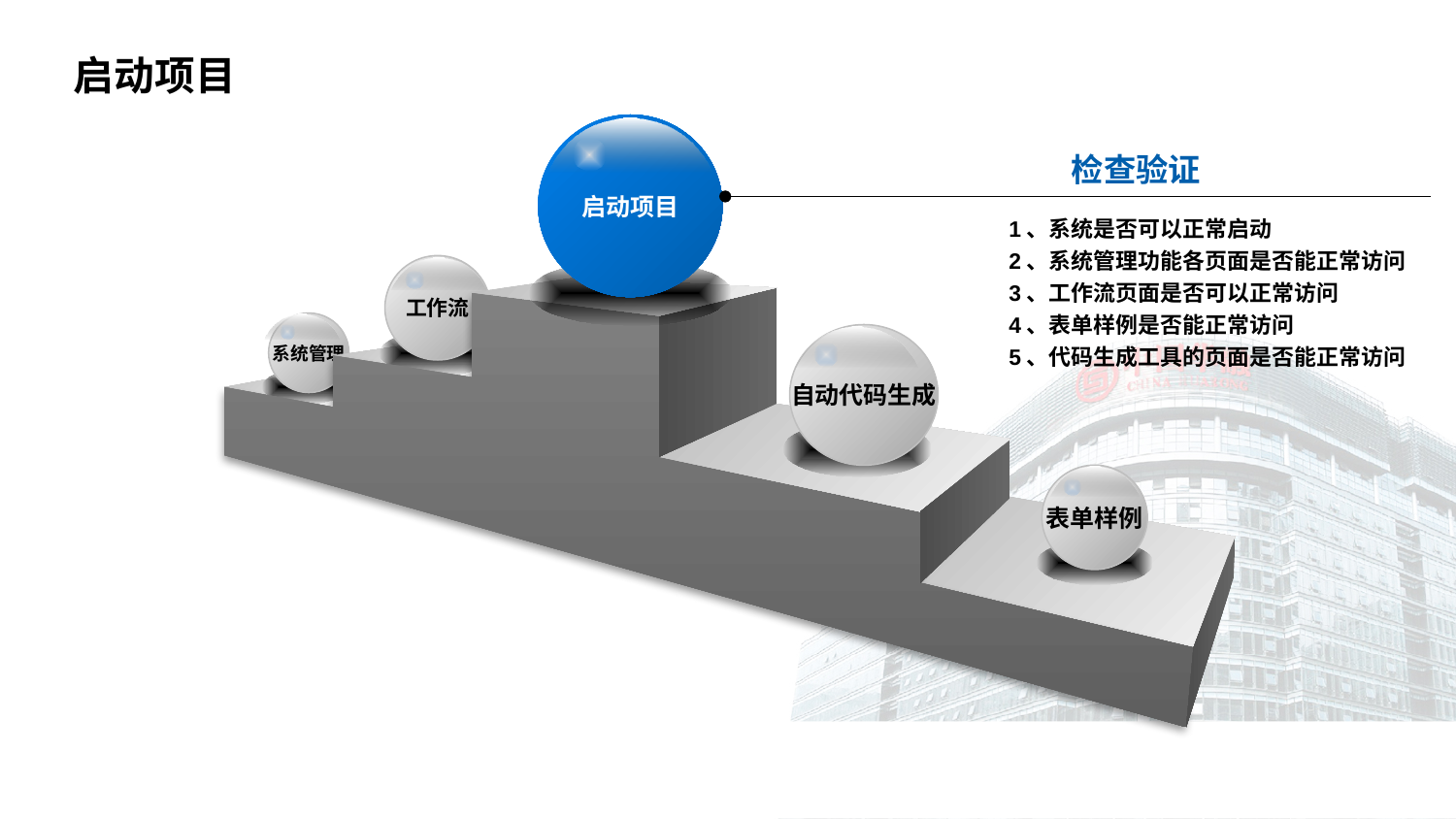

启动项目
启动项目

工作流

系统管理

自动代码生成

表单样例

检查验证
1、系统是否可以正常启动
2、系统管理功能各页面是否能正常访问
3、工作流页面是否可以正常访问
4、表单样例是否能正常访问
5、代码生成工具的页面是否能正常访问
第一PPT模板网
www.1ppt.com